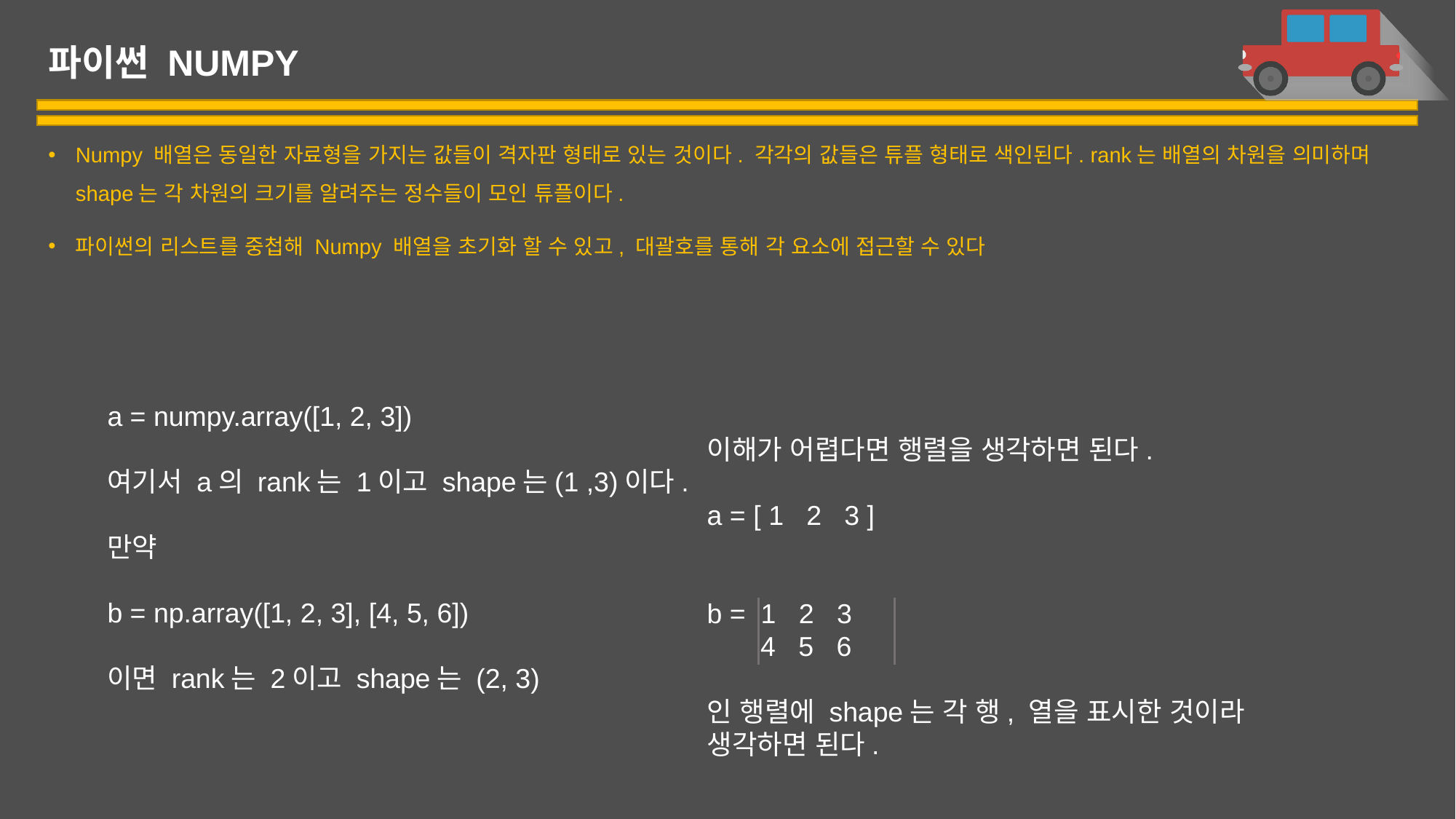

# 파이썬 NUMPY
Numpy 배열은 동일한 자료형을 가지는 값들이 격자판 형태로 있는 것이다. 각각의 값들은 튜플 형태로 색인된다. rank는 배열의 차원을 의미하며 shape는 각 차원의 크기를 알려주는 정수들이 모인 튜플이다.
파이썬의 리스트를 중첩해 Numpy 배열을 초기화 할 수 있고, 대괄호를 통해 각 요소에 접근할 수 있다
a = numpy.array([1, 2, 3])

여기서 a의 rank는 1이고 shape는(1 ,3)이다.

만약

b = np.array([1, 2, 3], [4, 5, 6])

이면 rank는 2이고 shape는 (2, 3)
이해가 어렵다면 행렬을 생각하면 된다.

a = [ 1   2   3 ]

b =  1   2   3
       4   5   6

인 행렬에 shape는 각 행, 열을 표시한 것이라 생각하면 된다.